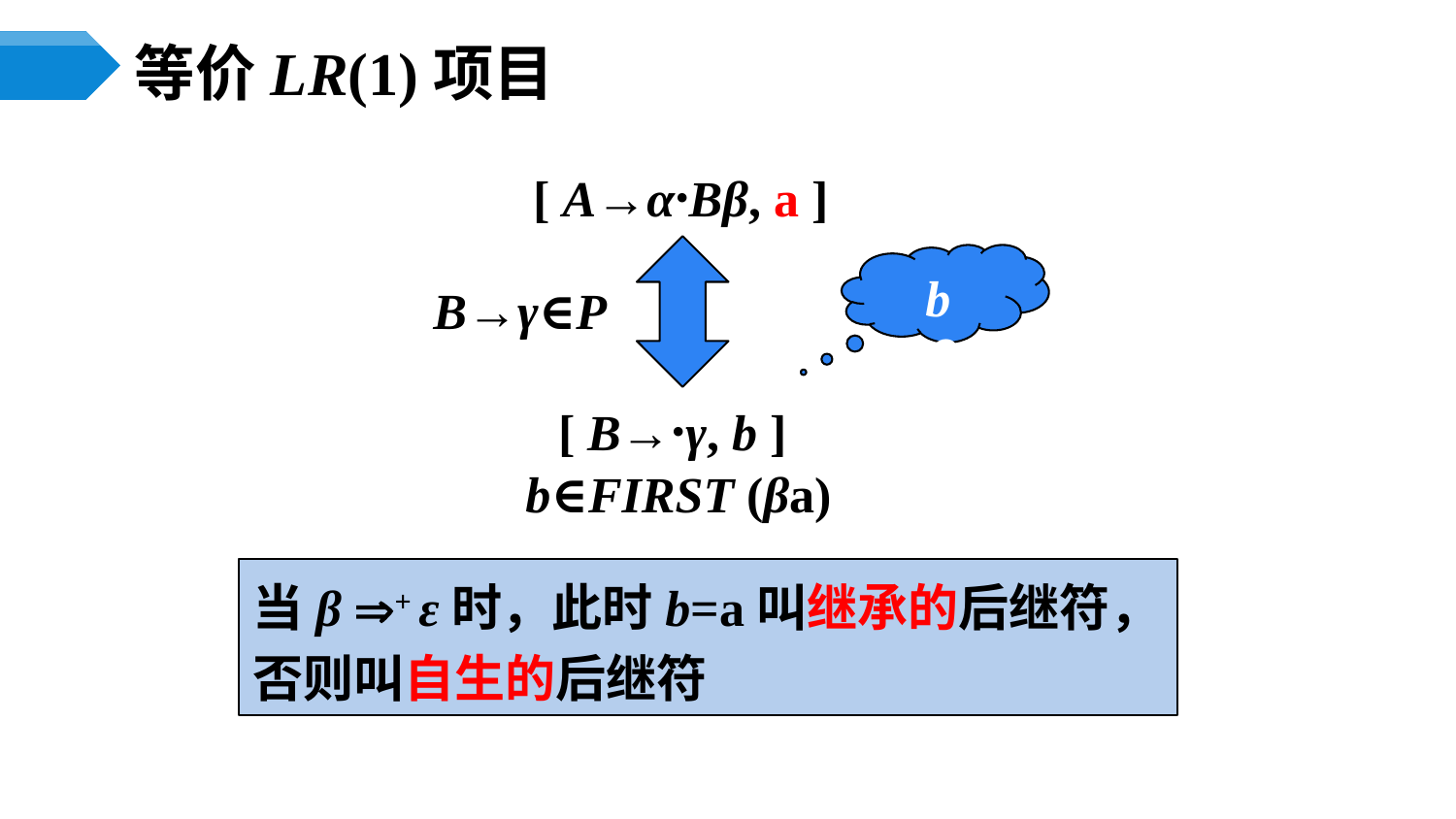

# 等价LR(1)项目
[ A→α·Bβ, a ]

b =？
B→γ∈P
[ B→·γ, b ]
b∈FIRST (βa)
当β ⇒+ ε时，此时b=a叫继承的后继符，
否则叫自生的后继符